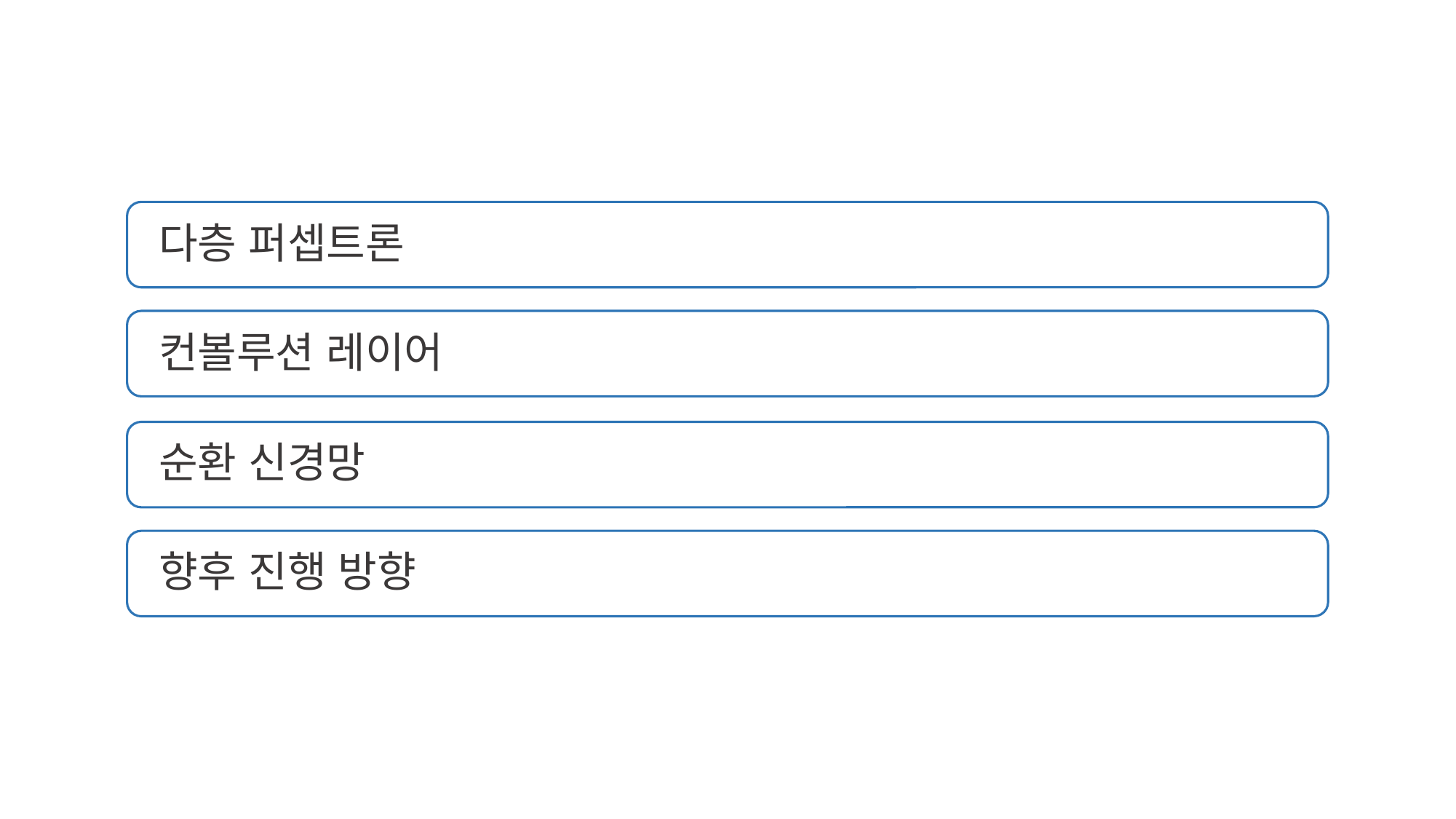

다층 퍼셉트론
 컨볼루션 레이어
 순환 신경망
 향후 진행 방향